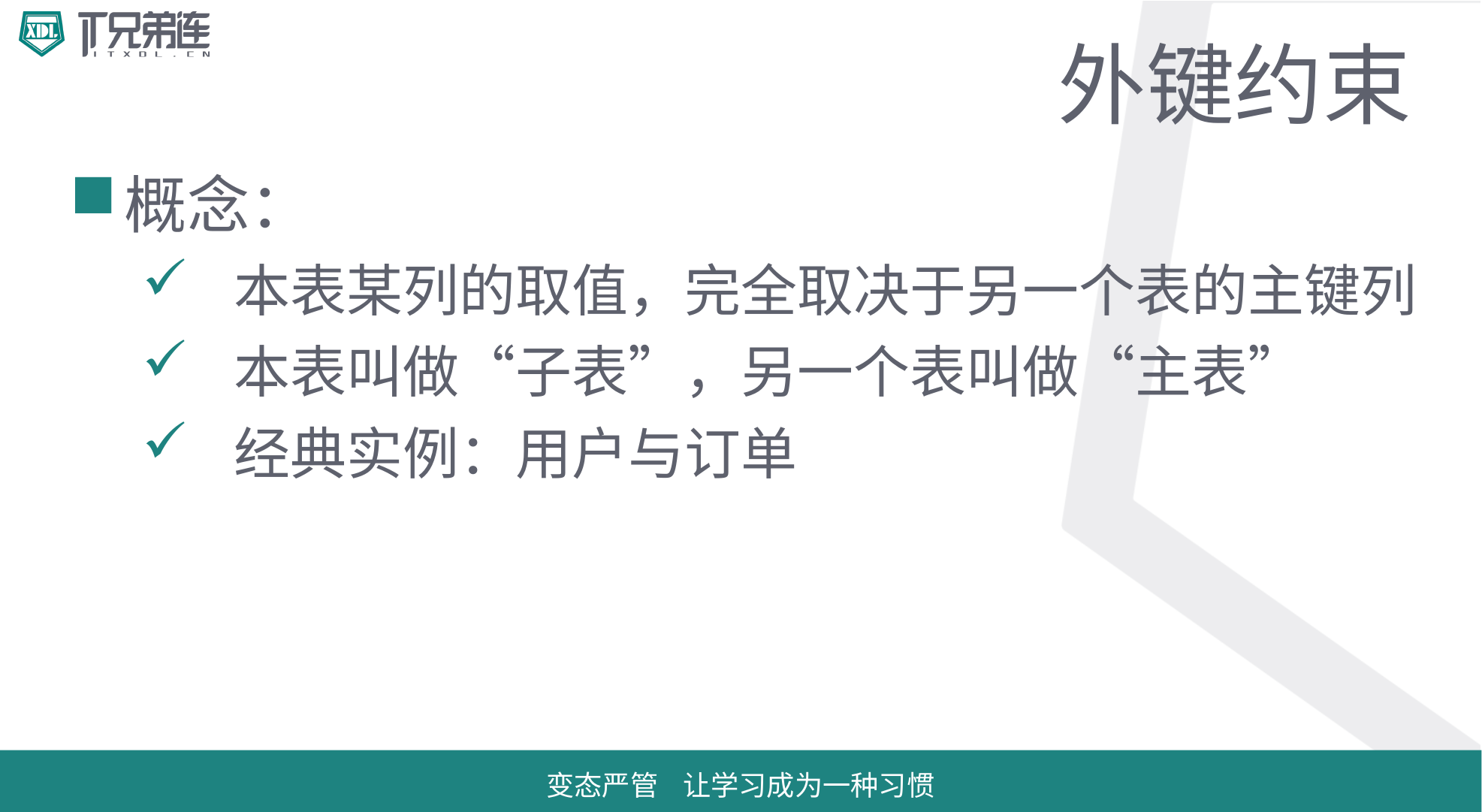

# 外键约束
概念：
本表某列的取值，完全取决于另一个表的主键列
本表叫做“子表”，另一个表叫做“主表”
经典实例：用户与订单